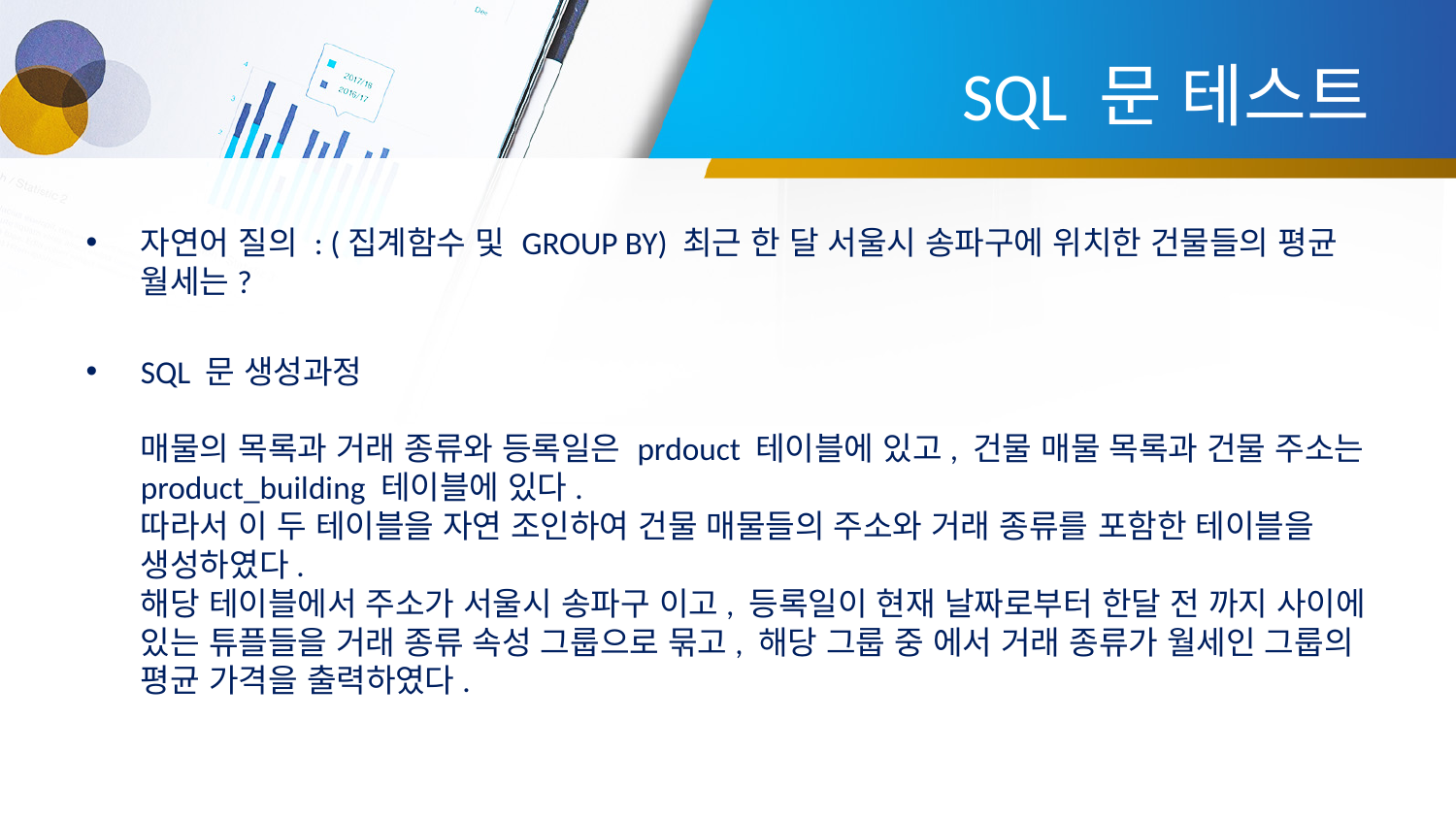

# SQL 문 테스트
자연어 질의 : (집계함수 및 GROUP BY) 최근 한 달 서울시 송파구에 위치한 건물들의 평균 월세는?

SQL 문 생성과정
매물의 목록과 거래 종류와 등록일은 prdouct 테이블에 있고, 건물 매물 목록과 건물 주소는 product_building 테이블에 있다.
따라서 이 두 테이블을 자연 조인하여 건물 매물들의 주소와 거래 종류를 포함한 테이블을 생성하였다.
해당 테이블에서 주소가 서울시 송파구 이고, 등록일이 현재 날짜로부터 한달 전 까지 사이에 있는 튜플들을 거래 종류 속성 그룹으로 묶고, 해당 그룹 중 에서 거래 종류가 월세인 그룹의 평균 가격을 출력하였다.